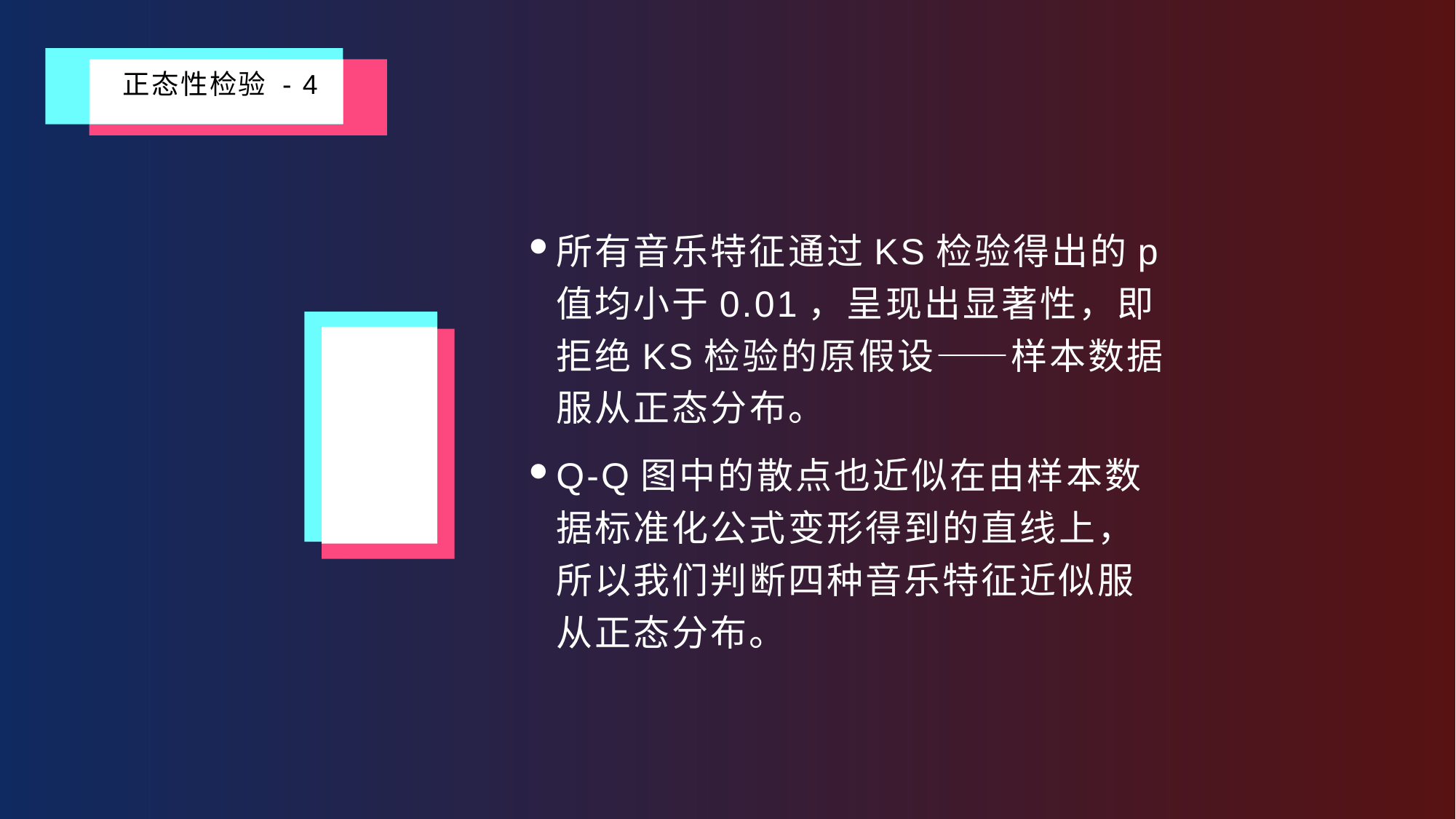

正态性检验 - 4
所有音乐特征通过KS检验得出的p值均小于0.01，呈现出显著性，即拒绝KS检验的原假设——样本数据服从正态分布。
Q-Q图中的散点也近似在由样本数据标准化公式变形得到的直线上，所以我们判断四种音乐特征近似服从正态分布。